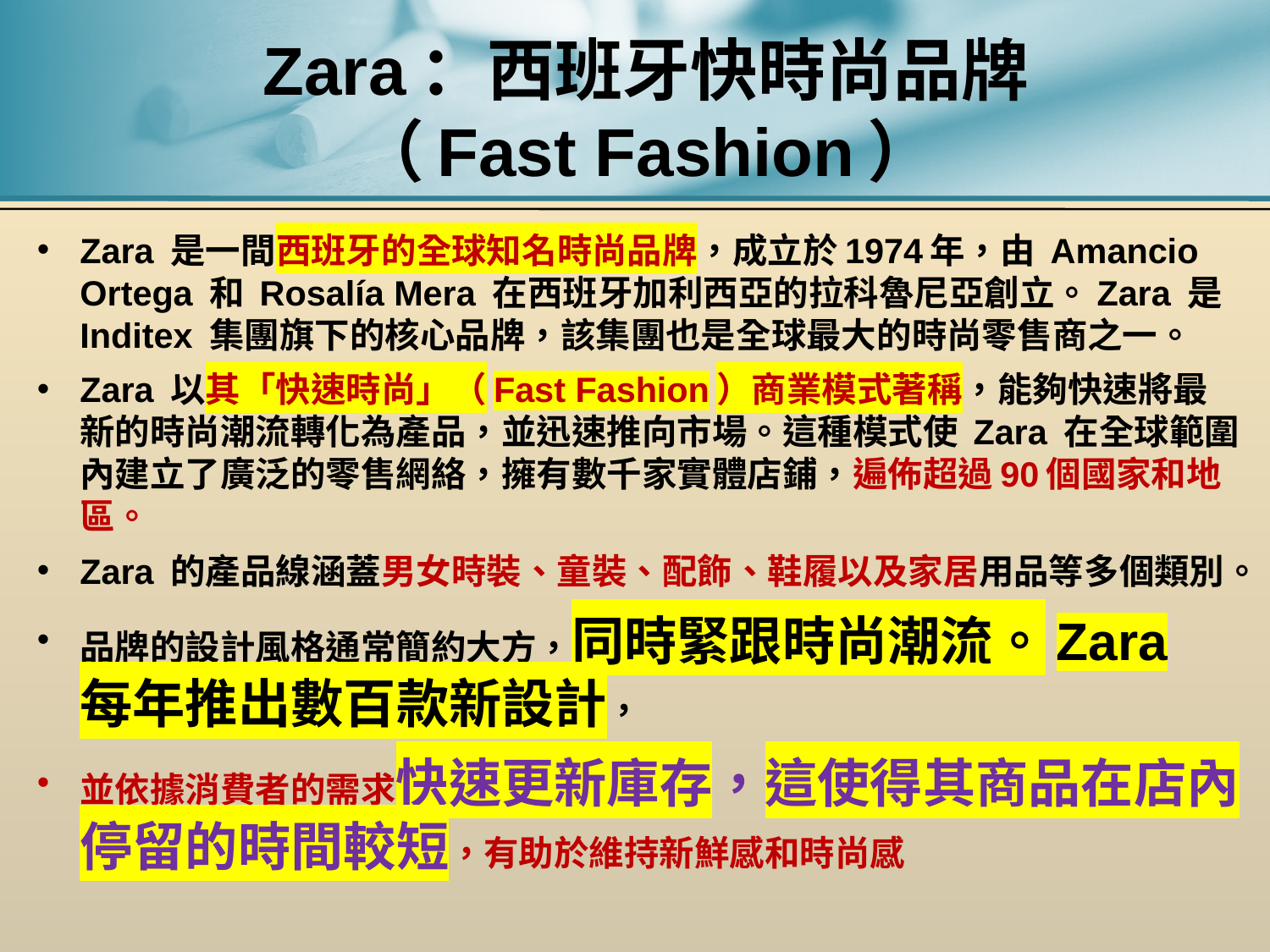

# Zara：西班牙快時尚品牌 （Fast Fashion）
Zara 是一間西班牙的全球知名時尚品牌，成立於1974年，由 Amancio Ortega 和 Rosalía Mera 在西班牙加利西亞的拉科魯尼亞創立。Zara 是 Inditex 集團旗下的核心品牌，該集團也是全球最大的時尚零售商之一。
Zara 以其「快速時尚」（Fast Fashion）商業模式著稱，能夠快速將最新的時尚潮流轉化為產品，並迅速推向市場。這種模式使 Zara 在全球範圍內建立了廣泛的零售網絡，擁有數千家實體店鋪，遍佈超過90個國家和地區。
Zara 的產品線涵蓋男女時裝、童裝、配飾、鞋履以及家居用品等多個類別。
品牌的設計風格通常簡約大方，同時緊跟時尚潮流。Zara 每年推出數百款新設計，
並依據消費者的需求快速更新庫存，這使得其商品在店內停留的時間較短，有助於維持新鮮感和時尚感